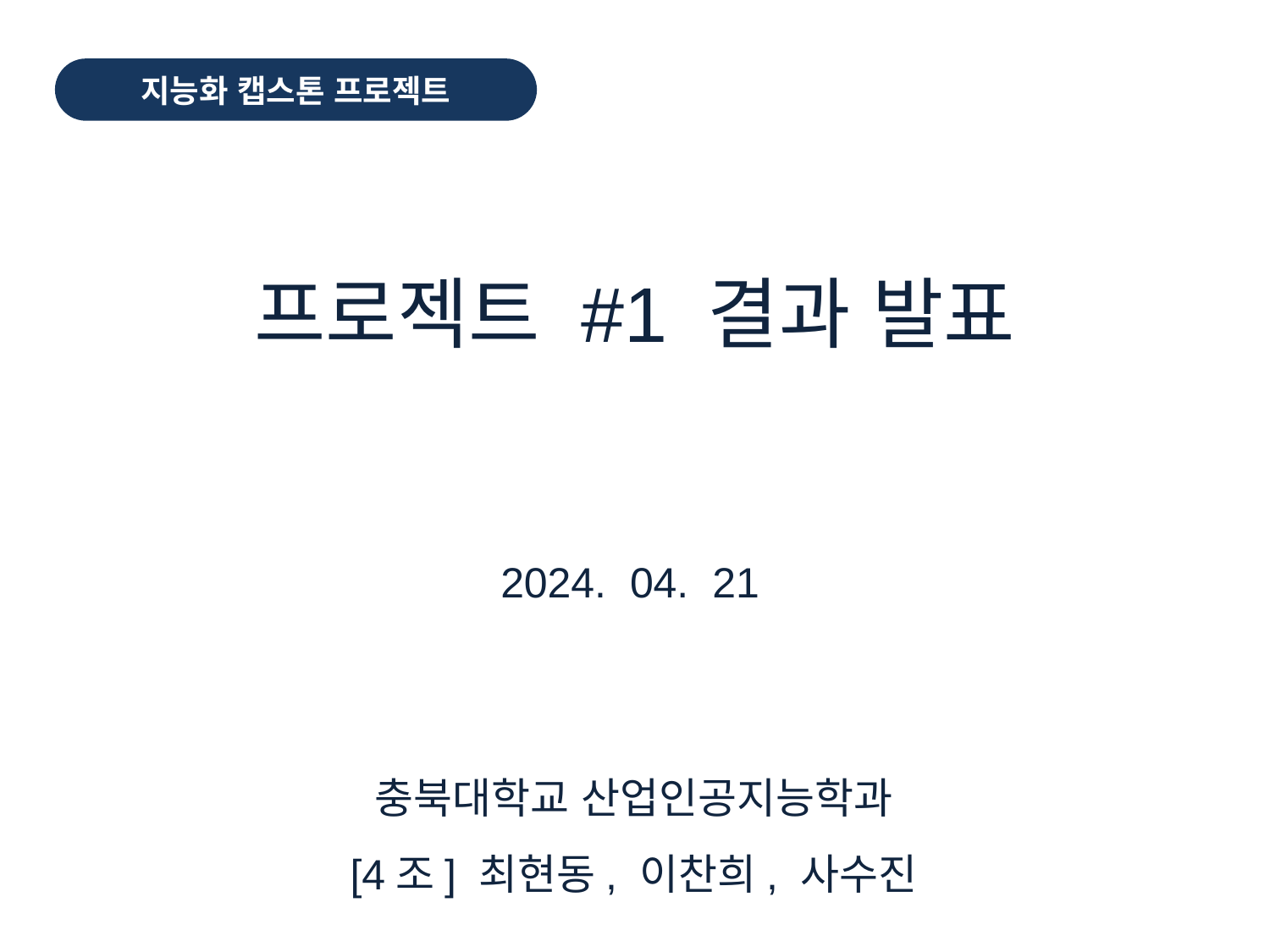

지능화 캡스톤 프로젝트
프로젝트 #1 결과 발표

2024.  04.  21
충북대학교 산업인공지능학과
[4조] 최현동, 이찬희, 사수진